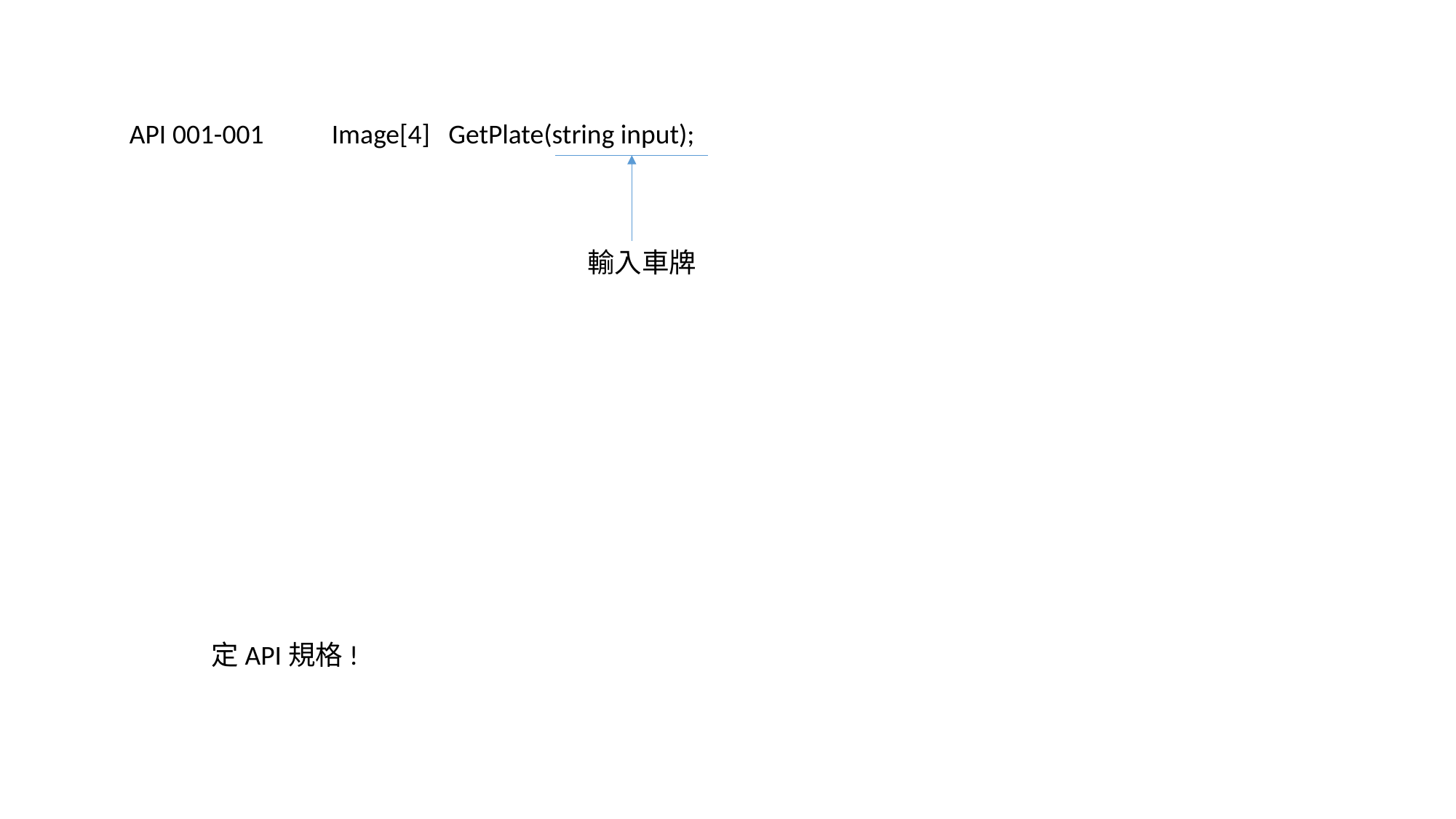

API 001-001
Image[4]   GetPlate(string input);
輸入車牌
定API規格!